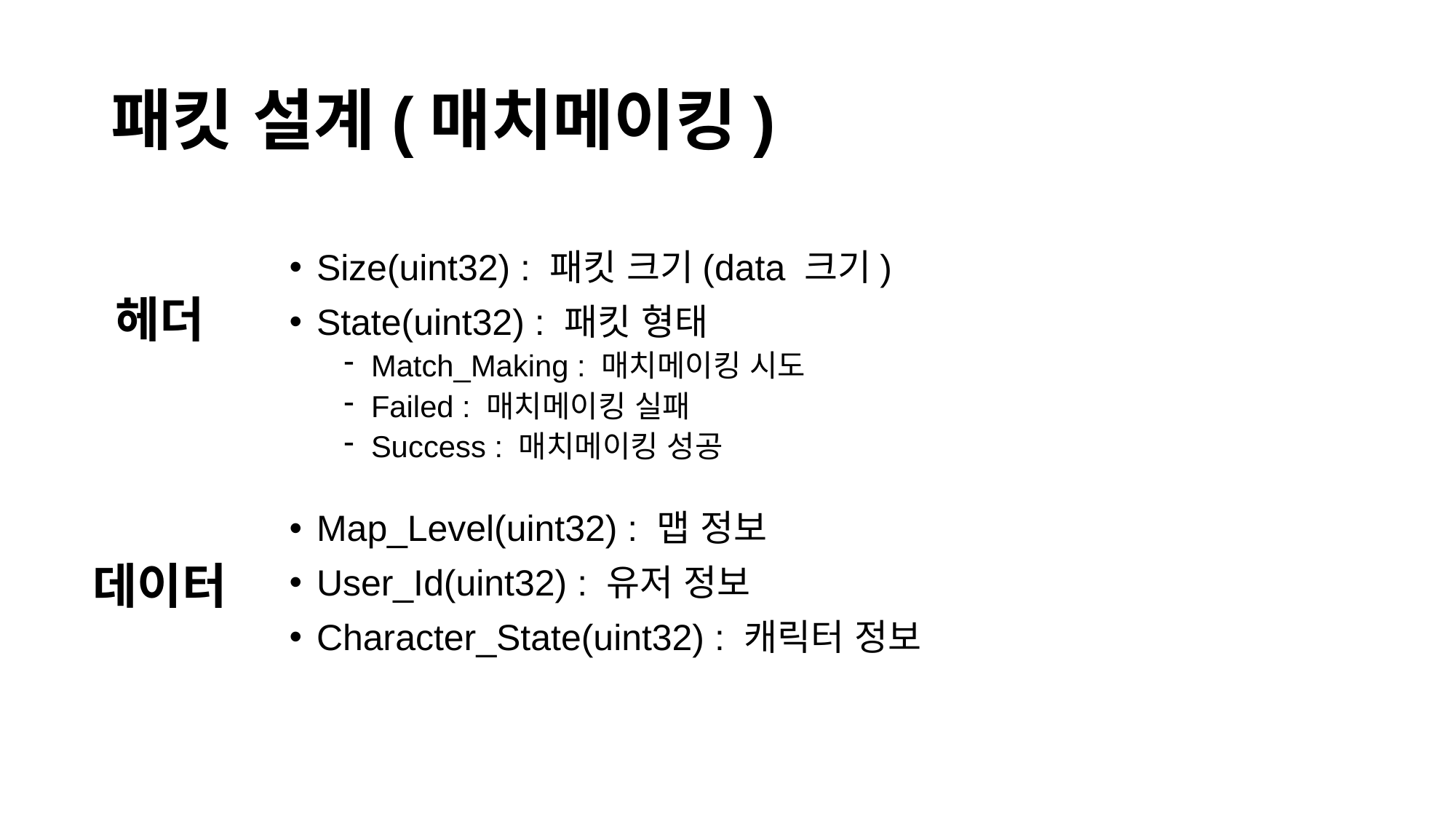

# 패킷 설계(매치메이킹)
Size(uint32) : 패킷 크기(data 크기)
State(uint32) : 패킷 형태
Match_Making : 매치메이킹 시도
Failed : 매치메이킹 실패
Success : 매치메이킹 성공

헤더
Map_Level(uint32) : 맵 정보
User_Id(uint32) : 유저 정보
Character_State(uint32) : 캐릭터 정보
데이터